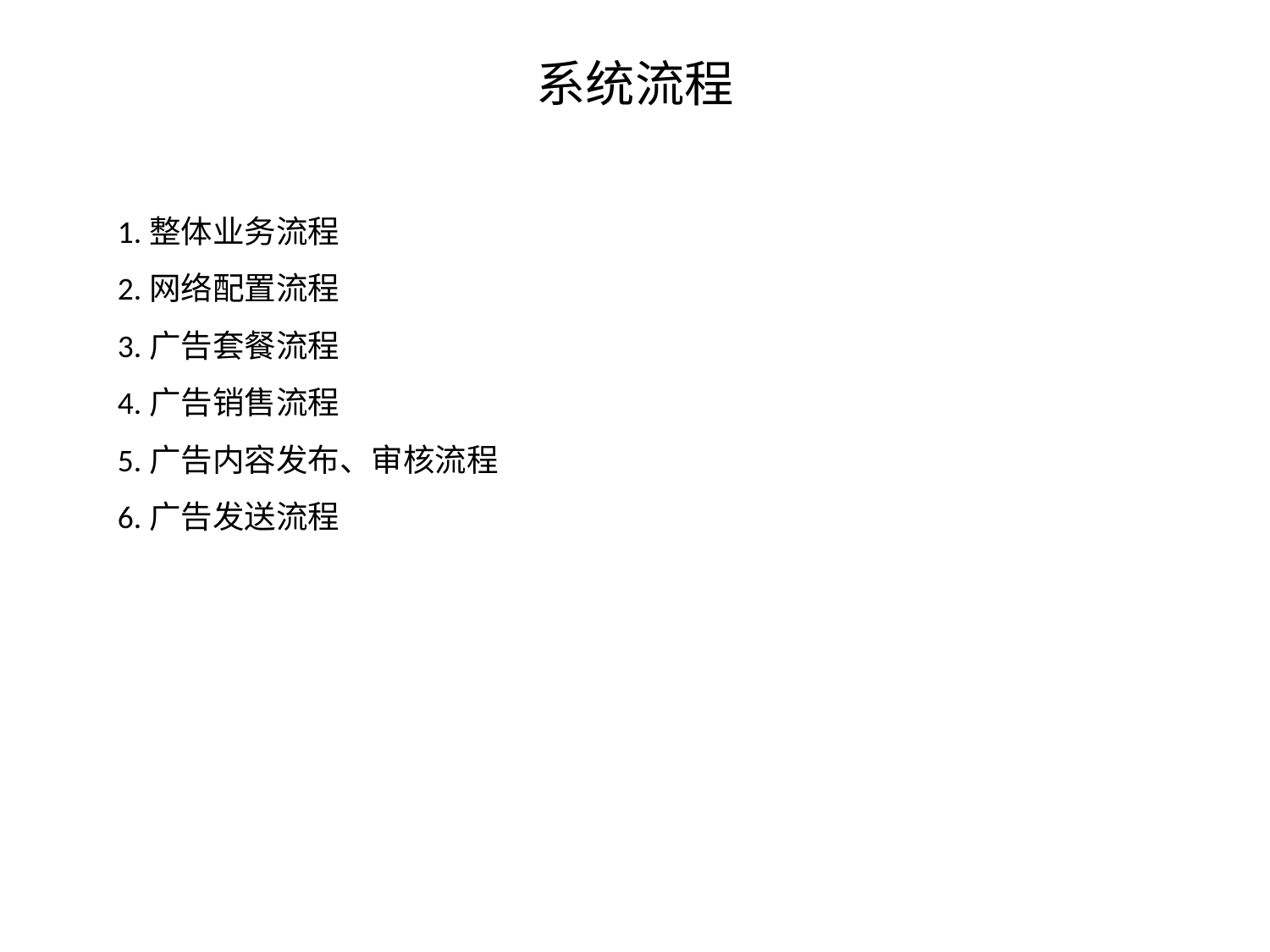

# 系统流程
1.整体业务流程
2.网络配置流程
3.广告套餐流程
4.广告销售流程
5.广告内容发布、审核流程
6.广告发送流程